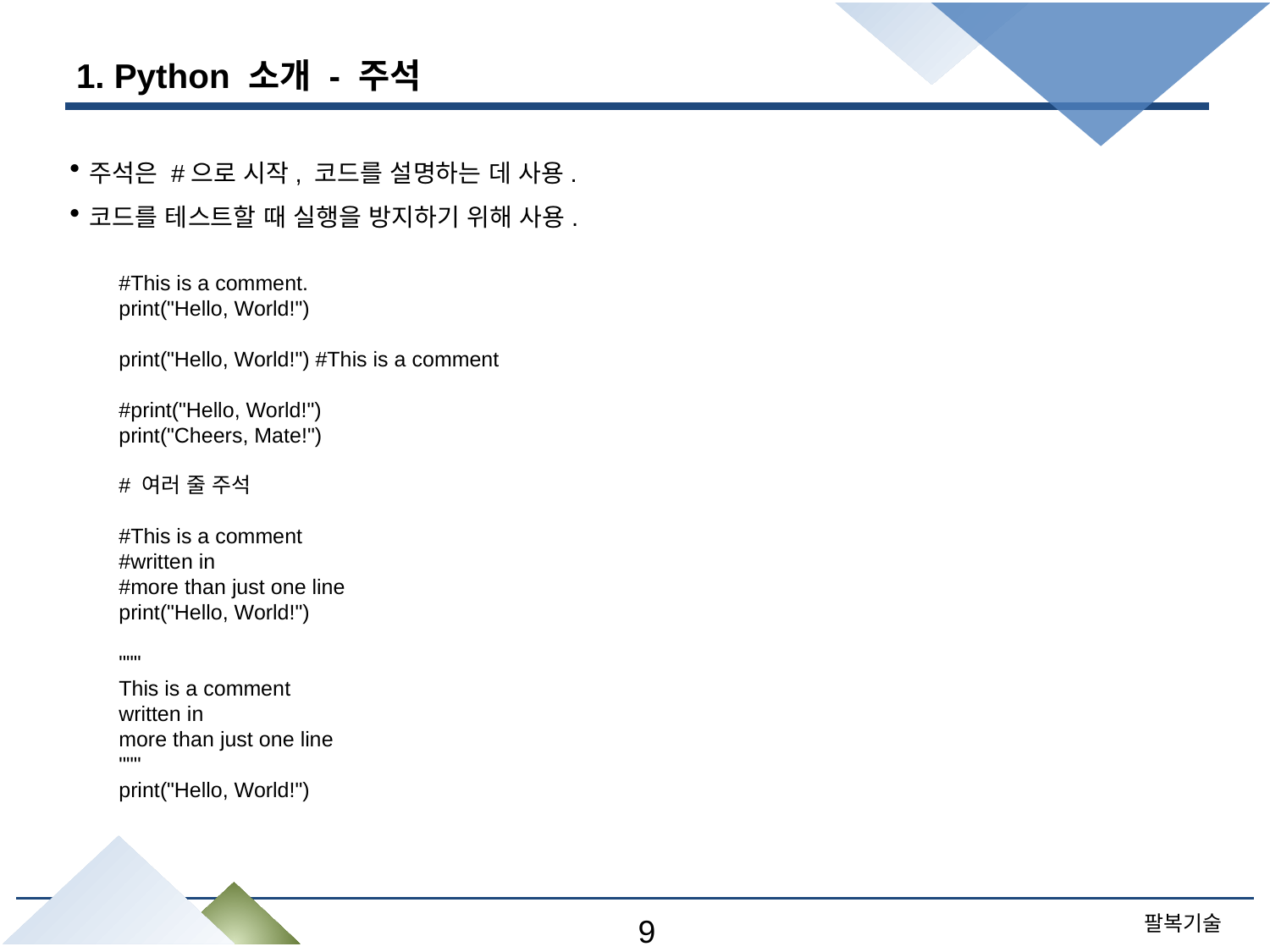

# 1. Python 소개 - 주석
주석은 #으로 시작, 코드를 설명하는 데 사용.
코드를 테스트할 때 실행을 방지하기 위해 사용.

#This is a comment.
print("Hello, World!")

print("Hello, World!") #This is a comment

#print("Hello, World!")
print("Cheers, Mate!")

# 여러 줄 주석

#This is a comment
#written in
#more than just one line
print("Hello, World!")

"""
This is a comment
written in
more than just one line
"""
print("Hello, World!")
9